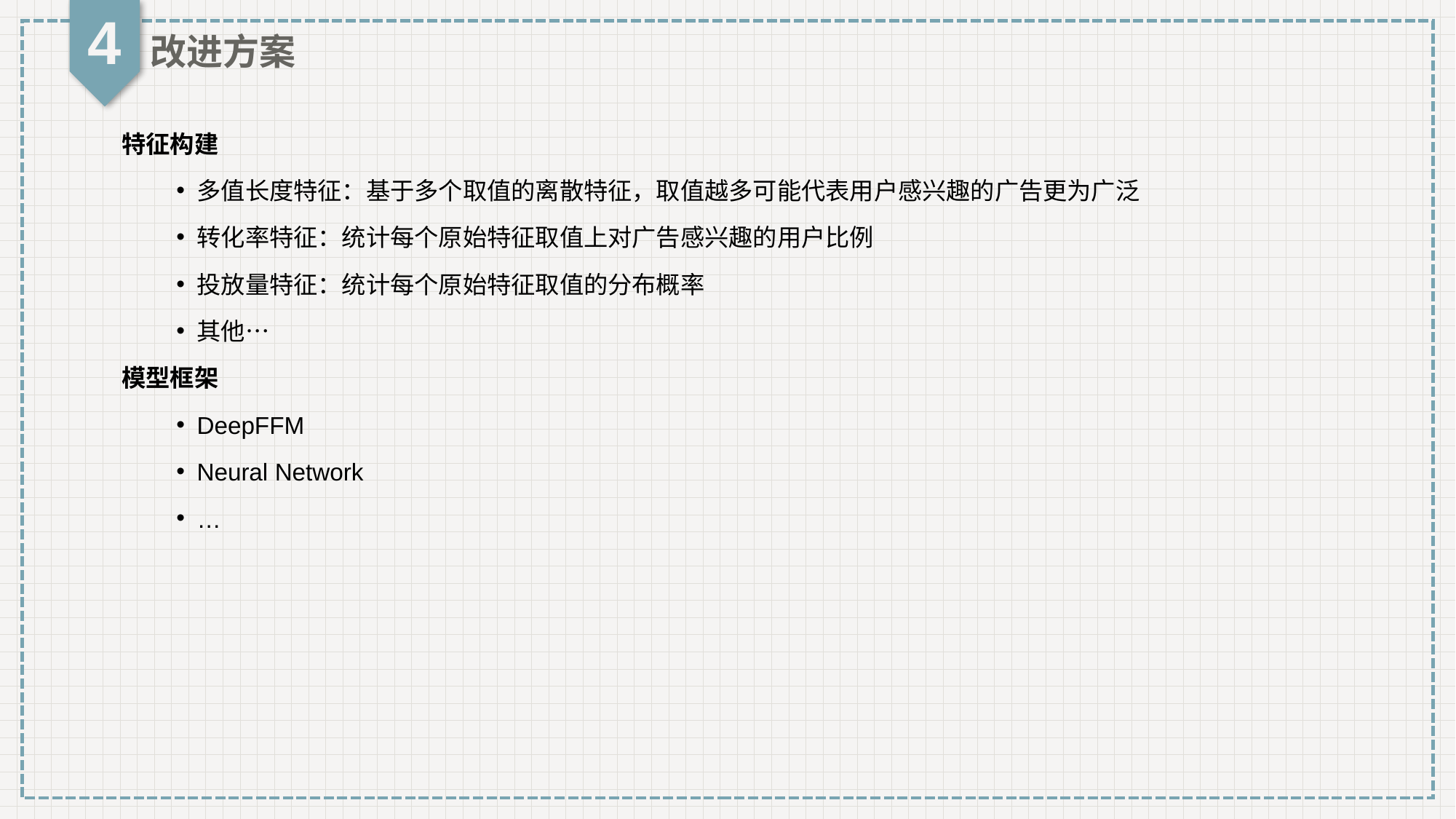

4
改进方案
特征构建
多值长度特征：基于多个取值的离散特征，取值越多可能代表用户感兴趣的广告更为广泛
转化率特征：统计每个原始特征取值上对广告感兴趣的用户比例
投放量特征：统计每个原始特征取值的分布概率
其他…
模型框架
DeepFFM
Neural Network
…